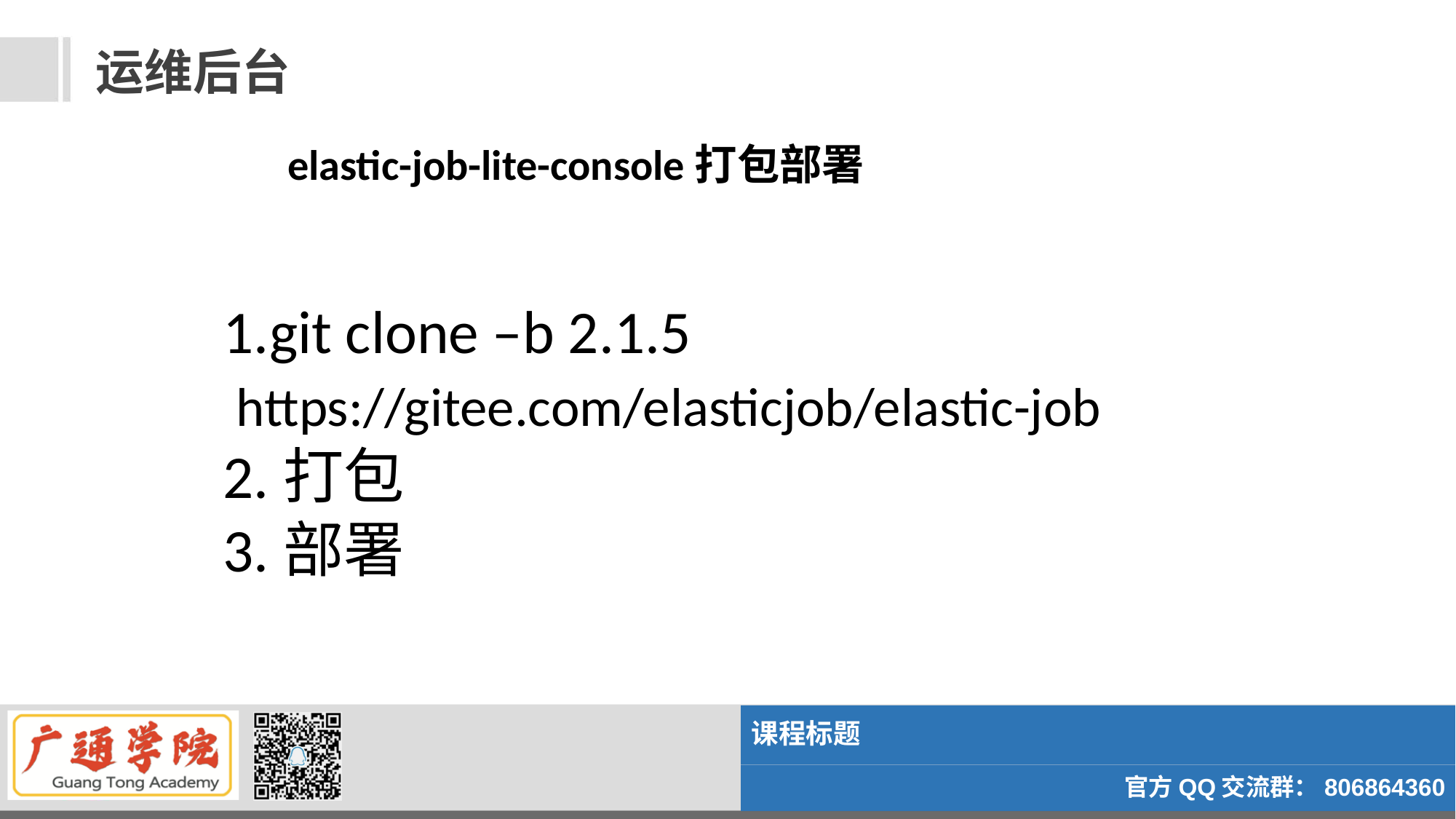

# 运维后台
elastic-job-lite-console打包部署
1.git clone –b 2.1.5
 https://gitee.com/elasticjob/elastic-job
2.打包
3.部署

课程标题
官方QQ交流群：806864360